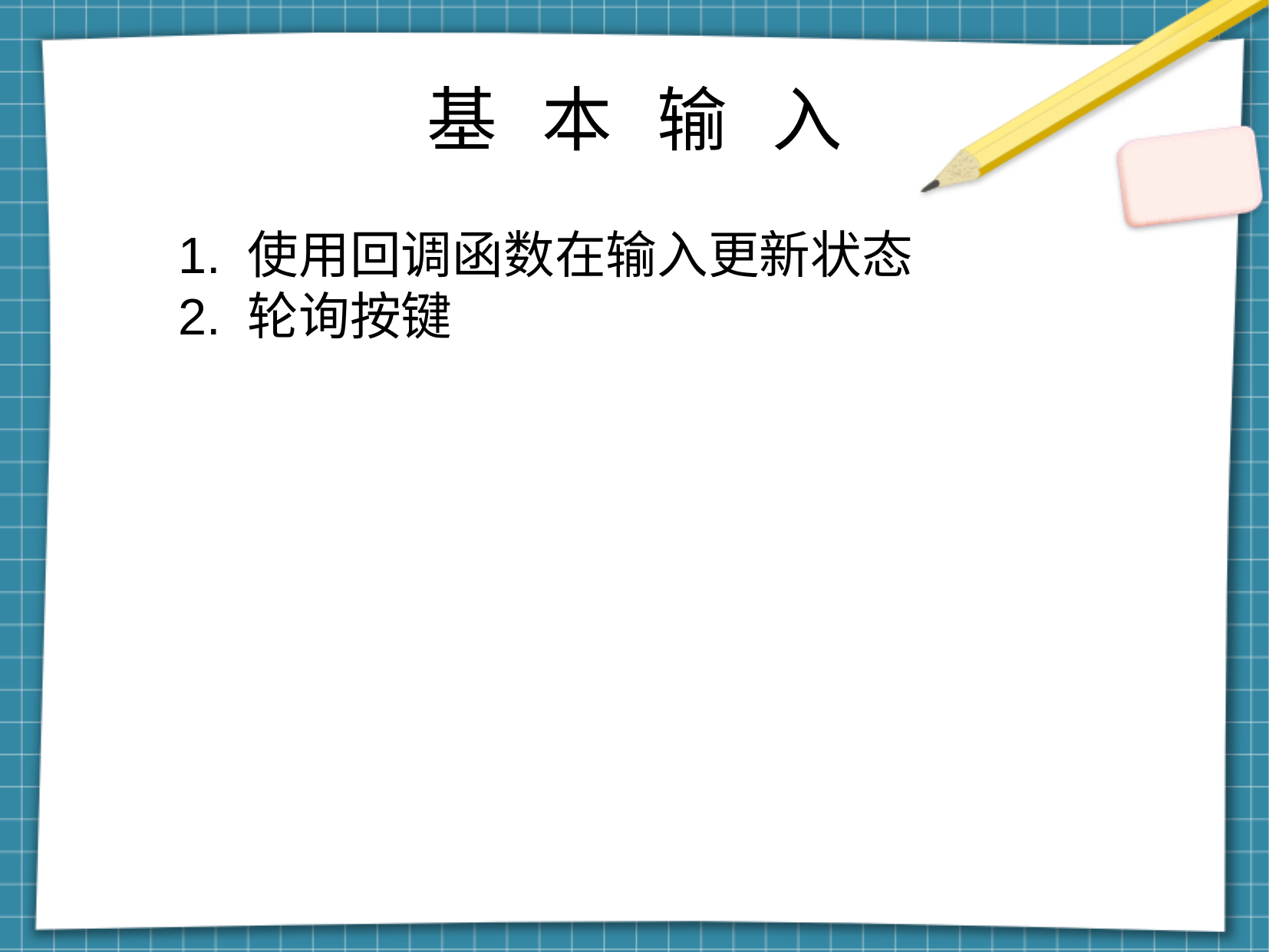

基	本	输	入
	1. 使用回调函数在输入更新状态
	2. 轮询按键